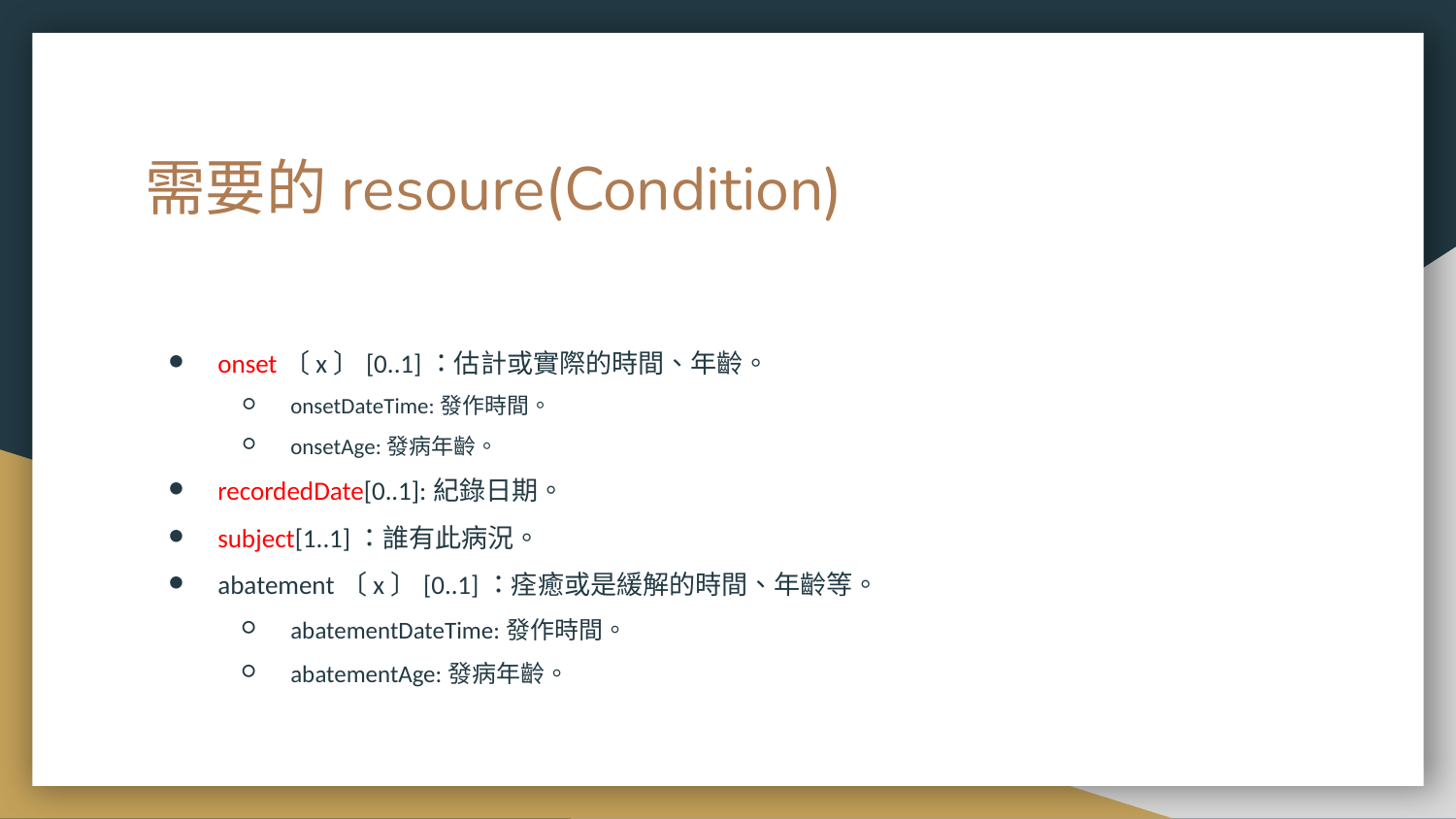

# 需要的resoure(Condition)

onset〔x〕[0..1]：估計或實際的時間、年齡。
onsetDateTime:發作時間。
onsetAge:發病年齡。
recordedDate[0..1]:紀錄日期。
subject[1..1]：誰有此病況。
abatement〔x〕[0..1]：痊癒或是緩解的時間、年齡等。
abatementDateTime:發作時間。
abatementAge:發病年齡。